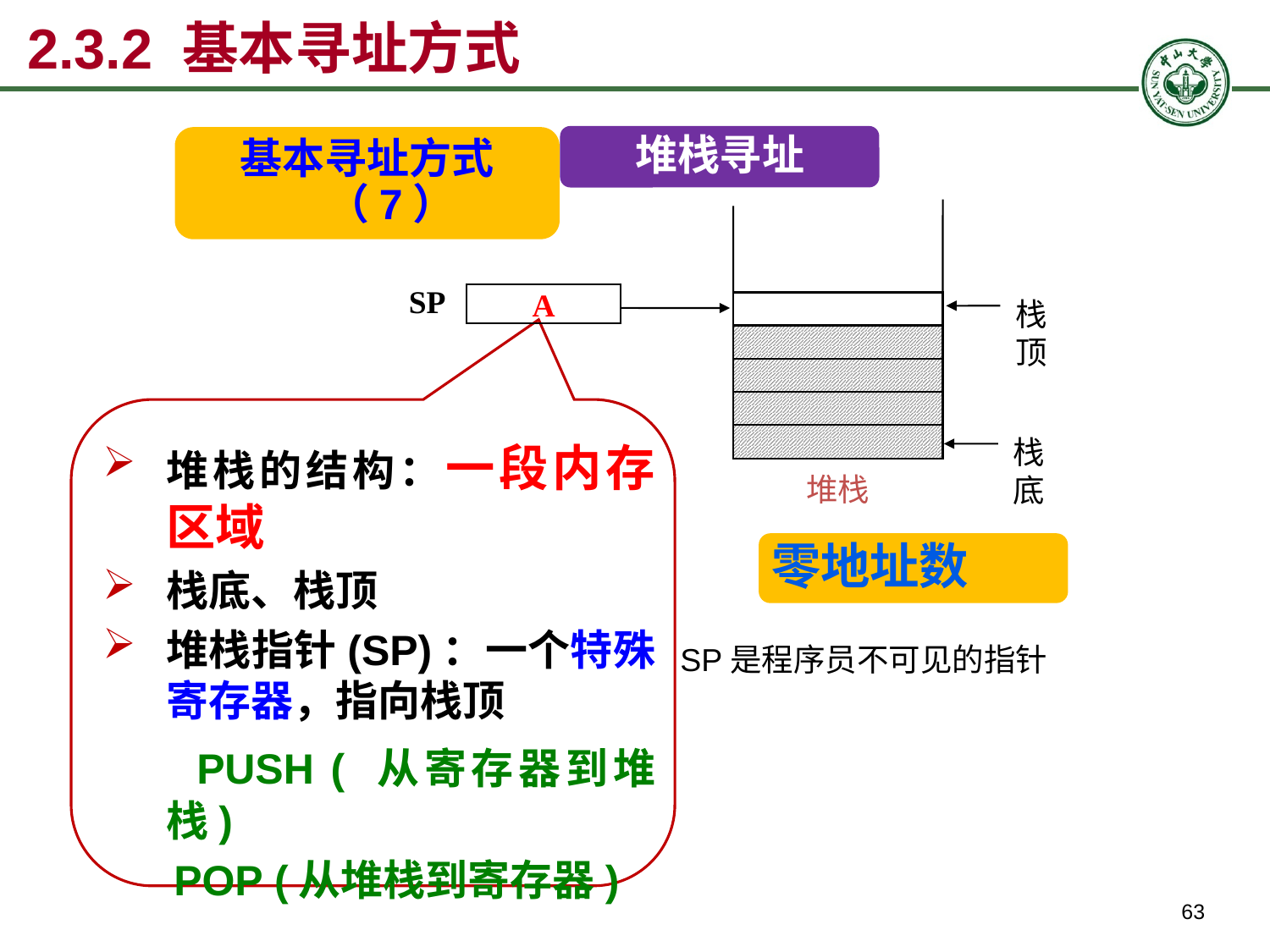

2.3.2 基本寻址方式
堆栈寻址
基本寻址方式（7）

堆栈
SP
A

栈顶

栈底

堆栈的结构：一段内存区域
栈底、栈顶
堆栈指针(SP)：一个特殊寄存器，指向栈顶
     PUSH ( 从寄存器到堆栈)
      POP (从堆栈到寄存器)
零地址数
SP是程序员不可见的指针